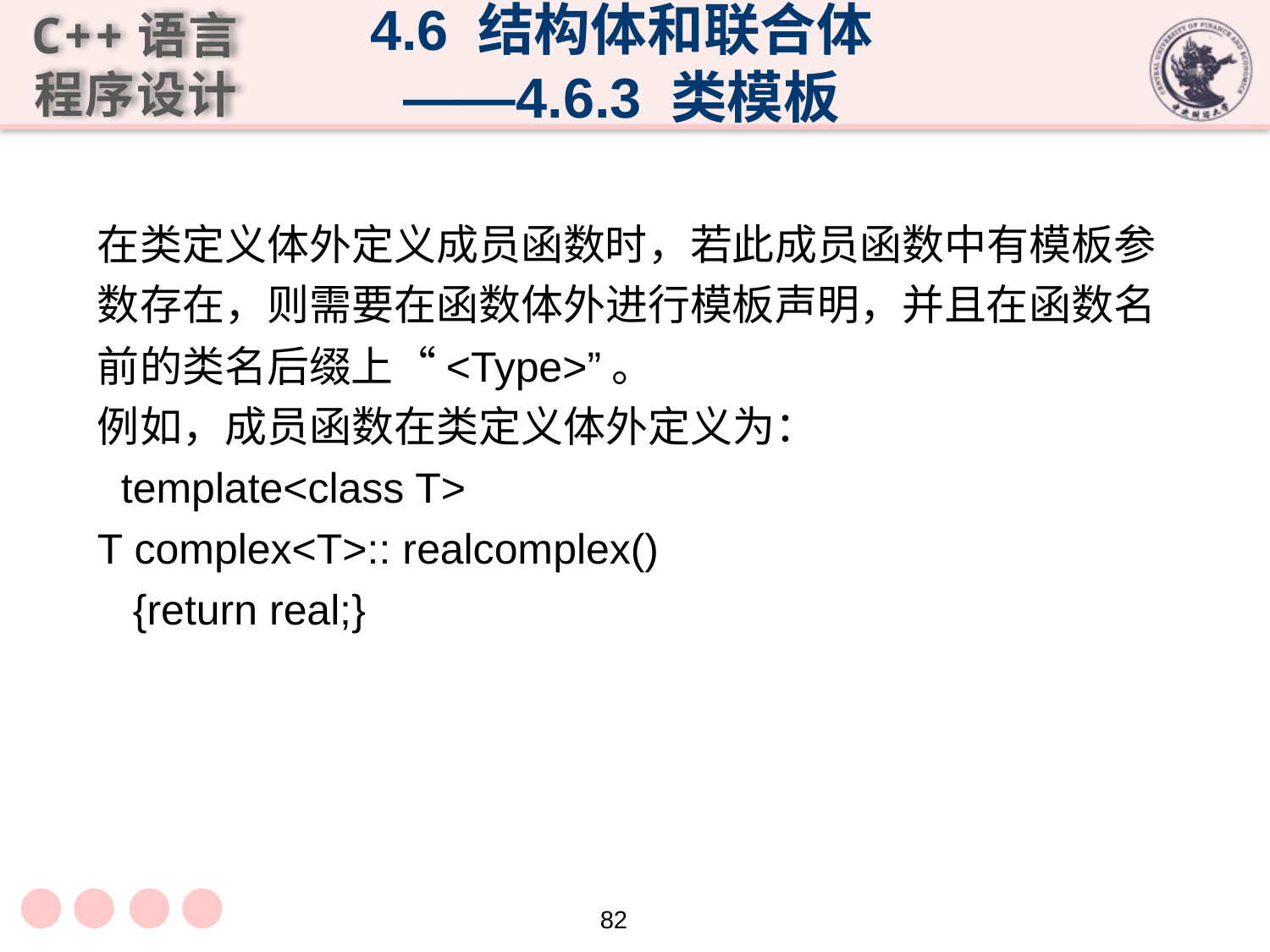

4.6 结构体和联合体
——4.6.3 类模板
在类定义体外定义成员函数时，若此成员函数中有模板参数存在，则需要在函数体外进行模板声明，并且在函数名前的类名后缀上“<Type>”。
例如，成员函数在类定义体外定义为：
  template<class T>
T complex<T>:: realcomplex()
   {return real;}
82